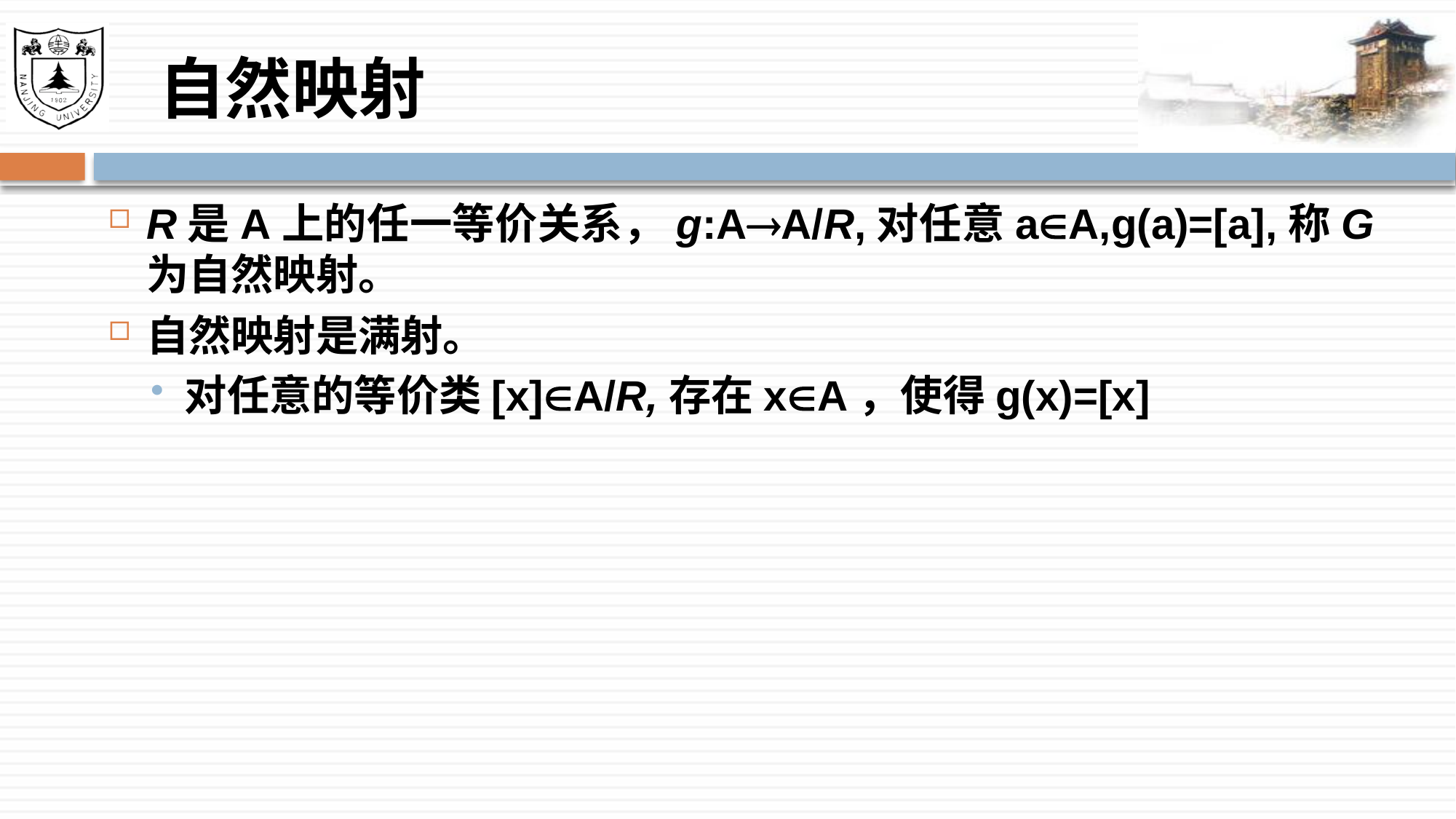

# 自然映射
R是A上的任一等价关系，g:A→A/R,对任意a∈A,g(a)=[a],称G为自然映射。
自然映射是满射。
对任意的等价类[x]∈A/R,存在x∈A，使得g(x)=[x]